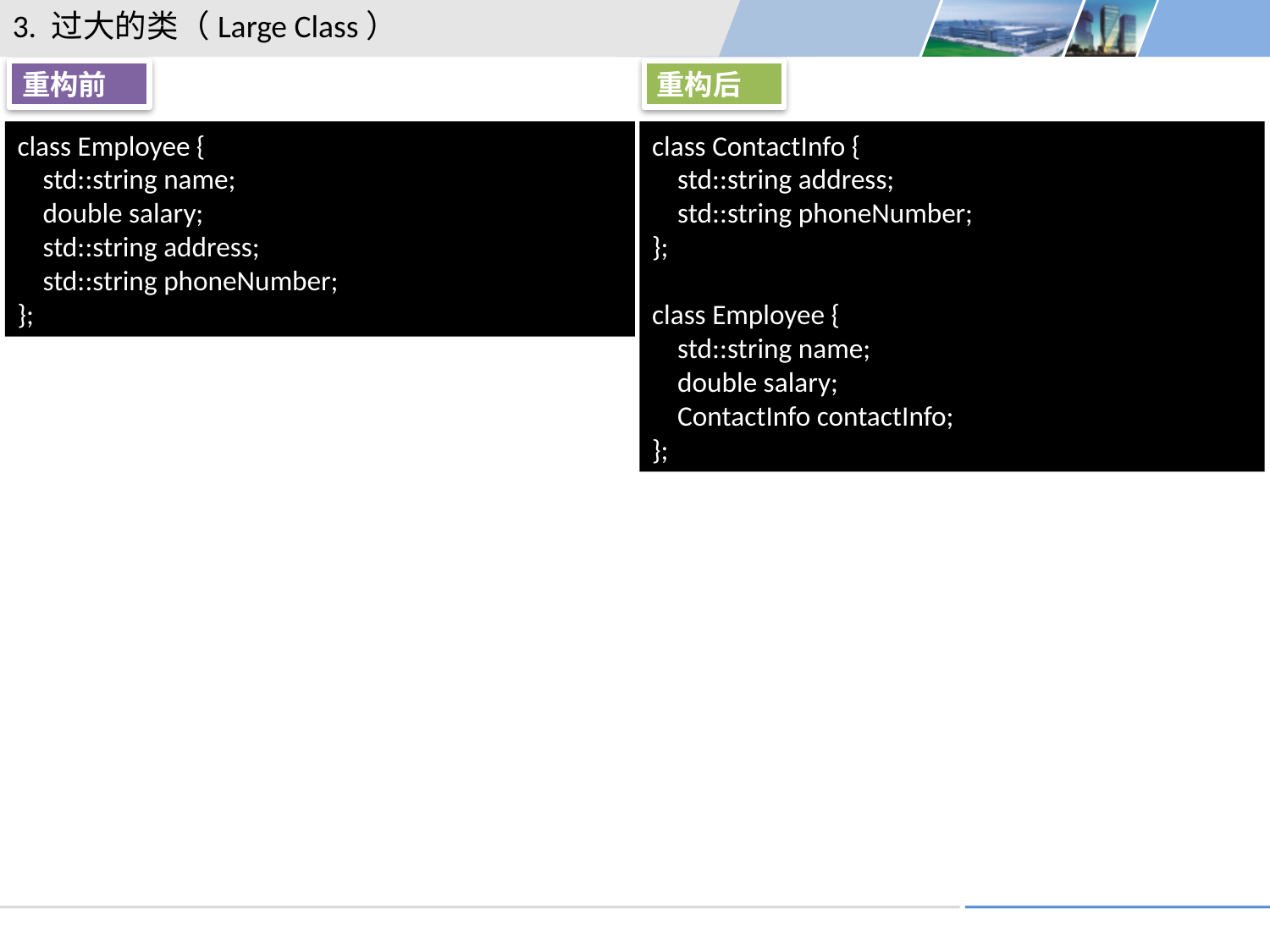

3. 过大的类（Large Class）
重构前
重构后

class Employee {
    std::string name;
    double salary;
    std::string address;
    std::string phoneNumber;
};
class ContactInfo {
    std::string address;
    std::string phoneNumber;
};

class Employee {
    std::string name;
    double salary;
    ContactInfo contactInfo;
};